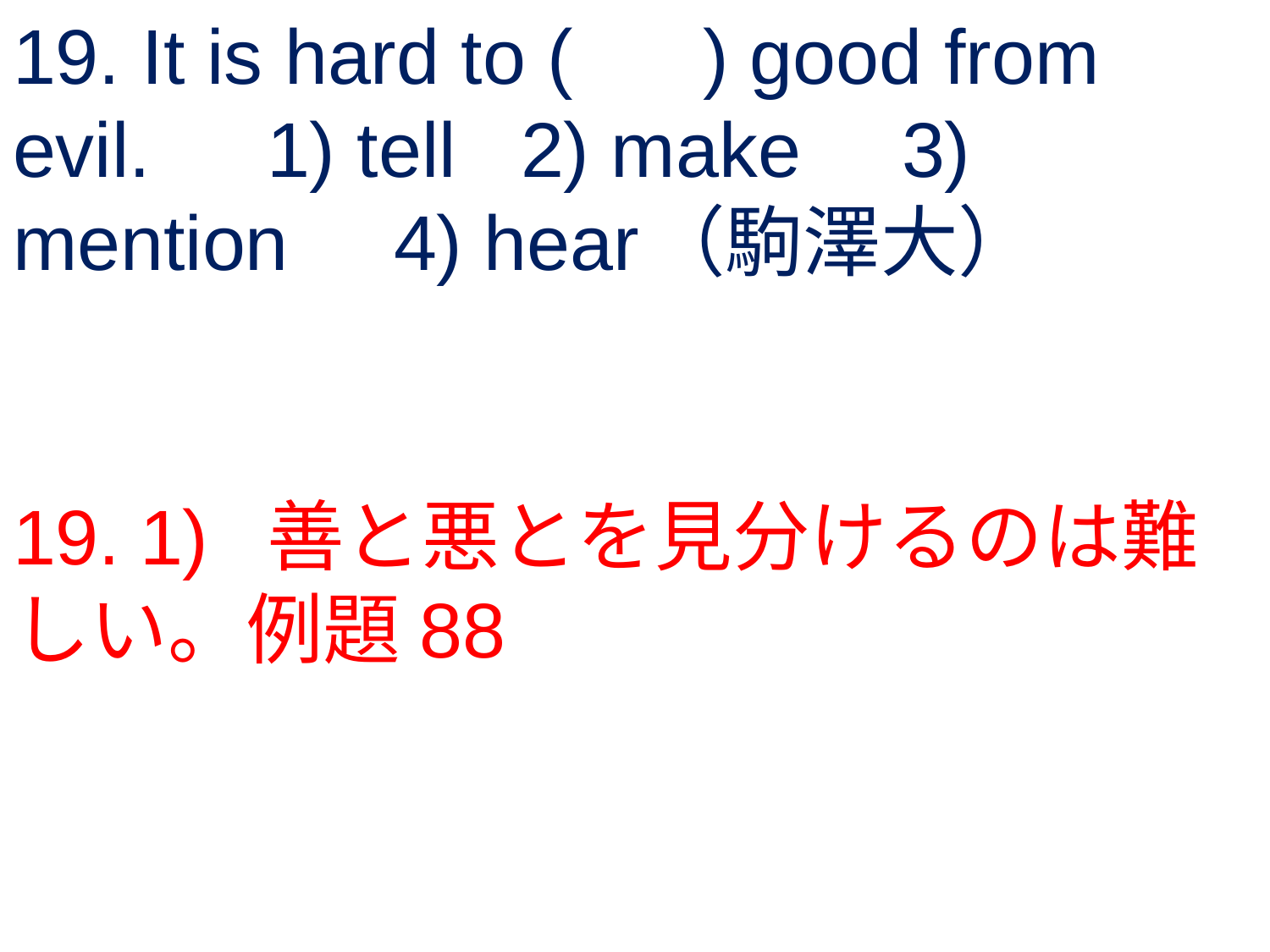

# 19. It is hard to (      ) good from evil.	1) tell	2) make	3) mention	4) hear	（駒澤大）
19.	1) 	善と悪とを見分けるのは難しい。例題88